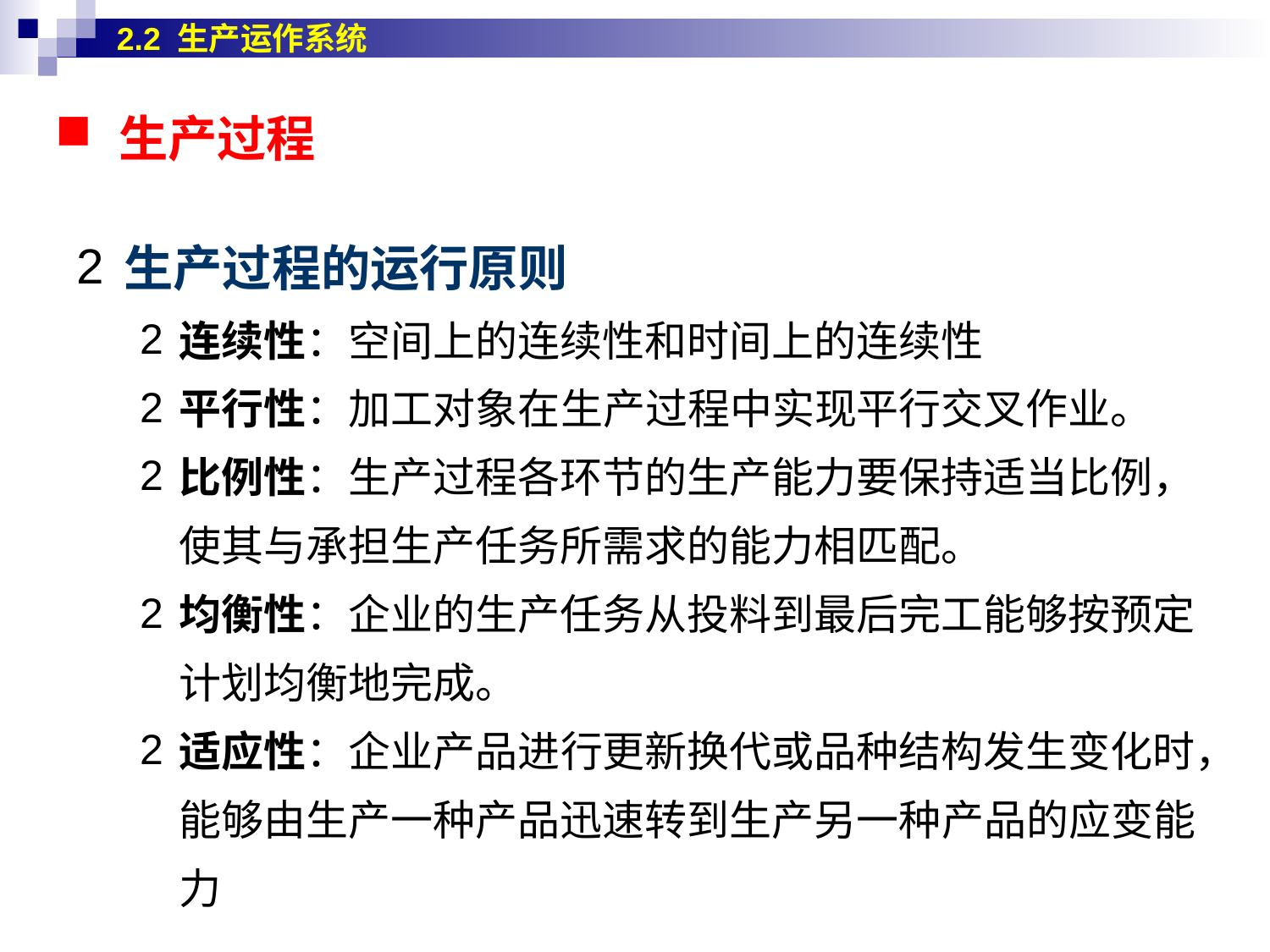

2.2 生产运作系统
# 生产过程
生产过程的运行原则
连续性：空间上的连续性和时间上的连续性
平行性：加工对象在生产过程中实现平行交叉作业。
比例性：生产过程各环节的生产能力要保持适当比例，使其与承担生产任务所需求的能力相匹配。
均衡性：企业的生产任务从投料到最后完工能够按预定计划均衡地完成。
适应性：企业产品进行更新换代或品种结构发生变化时，能够由生产一种产品迅速转到生产另一种产品的应变能力